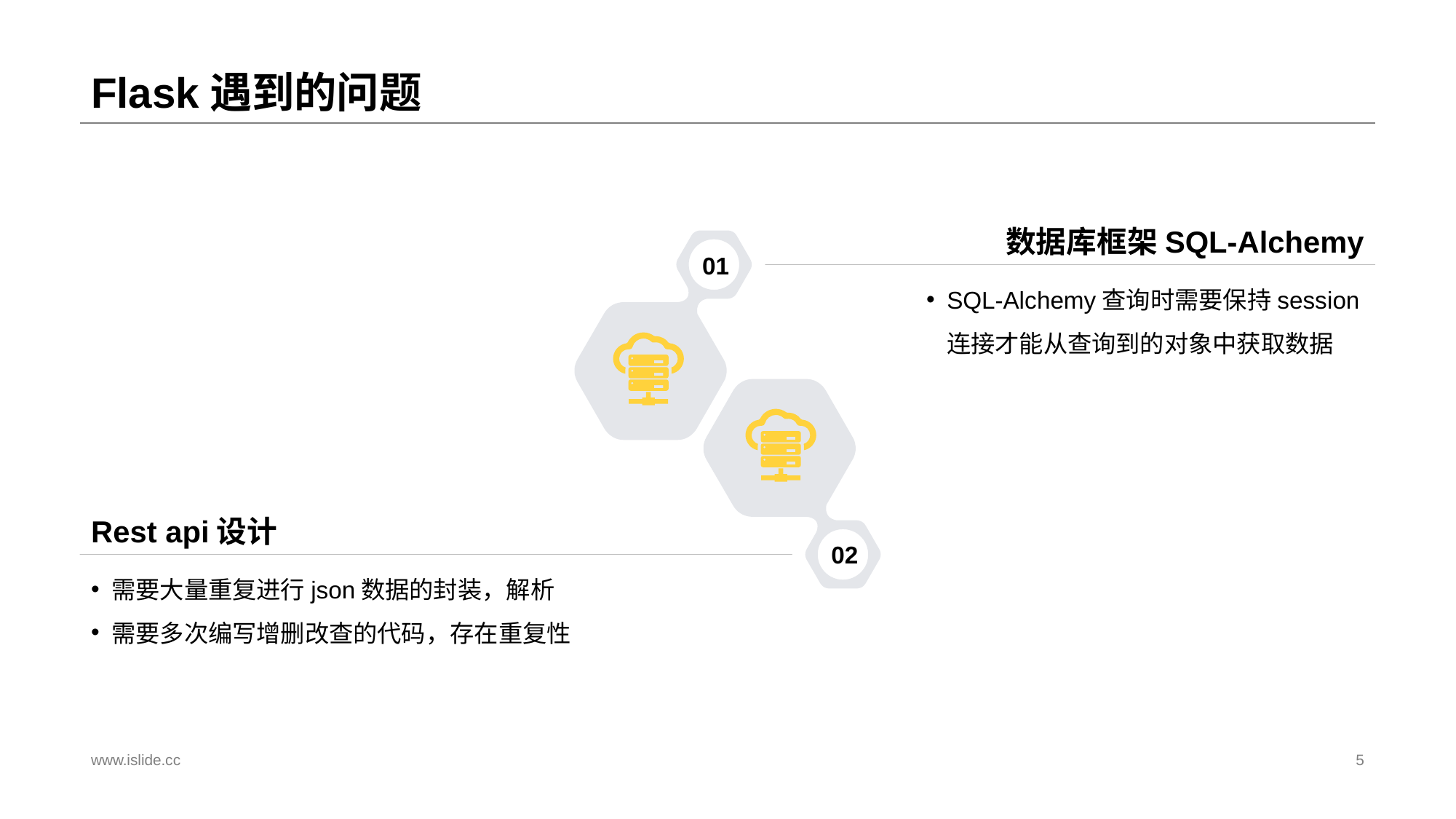

# Flask遇到的问题
数据库框架SQL-Alchemy

01

SQL-Alchemy查询时需要保持session连接才能从查询到的对象中获取数据

02
Rest api设计
需要大量重复进行json数据的封装，解析
需要多次编写增删改查的代码，存在重复性
www.islide.cc
5